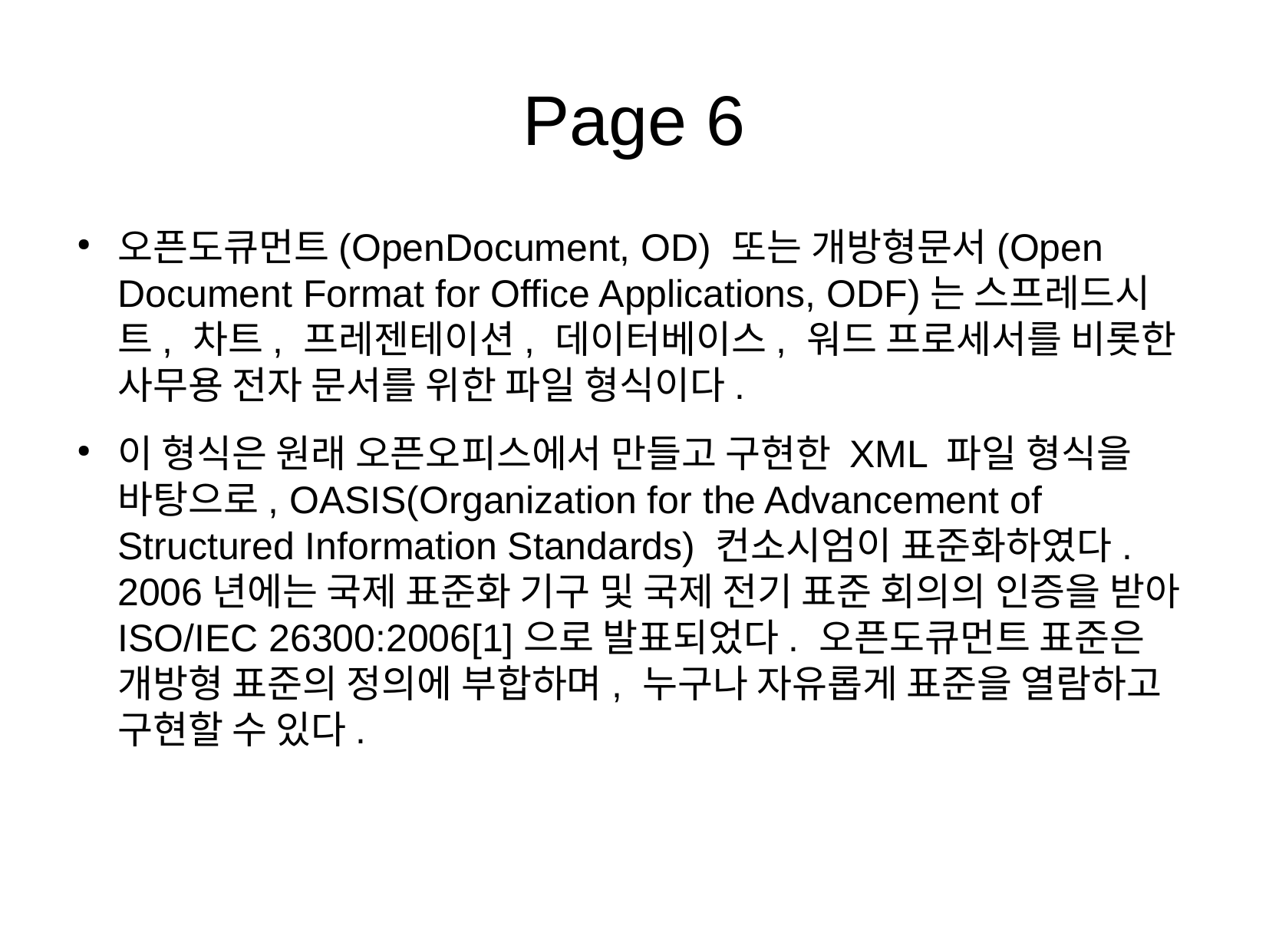

Page 6
오픈도큐먼트(OpenDocument, OD) 또는 개방형문서(Open Document Format for Office Applications, ODF)는 스프레드시트, 차트, 프레젠테이션, 데이터베이스, 워드 프로세서를 비롯한 사무용 전자 문서를 위한 파일 형식이다.
이 형식은 원래 오픈오피스에서 만들고 구현한 XML 파일 형식을 바탕으로, OASIS(Organization for the Advancement of Structured Information Standards) 컨소시엄이 표준화하였다. 2006년에는 국제 표준화 기구 및 국제 전기 표준 회의의 인증을 받아 ISO/IEC 26300:2006[1]으로 발표되었다. 오픈도큐먼트 표준은 개방형 표준의 정의에 부합하며, 누구나 자유롭게 표준을 열람하고 구현할 수 있다.